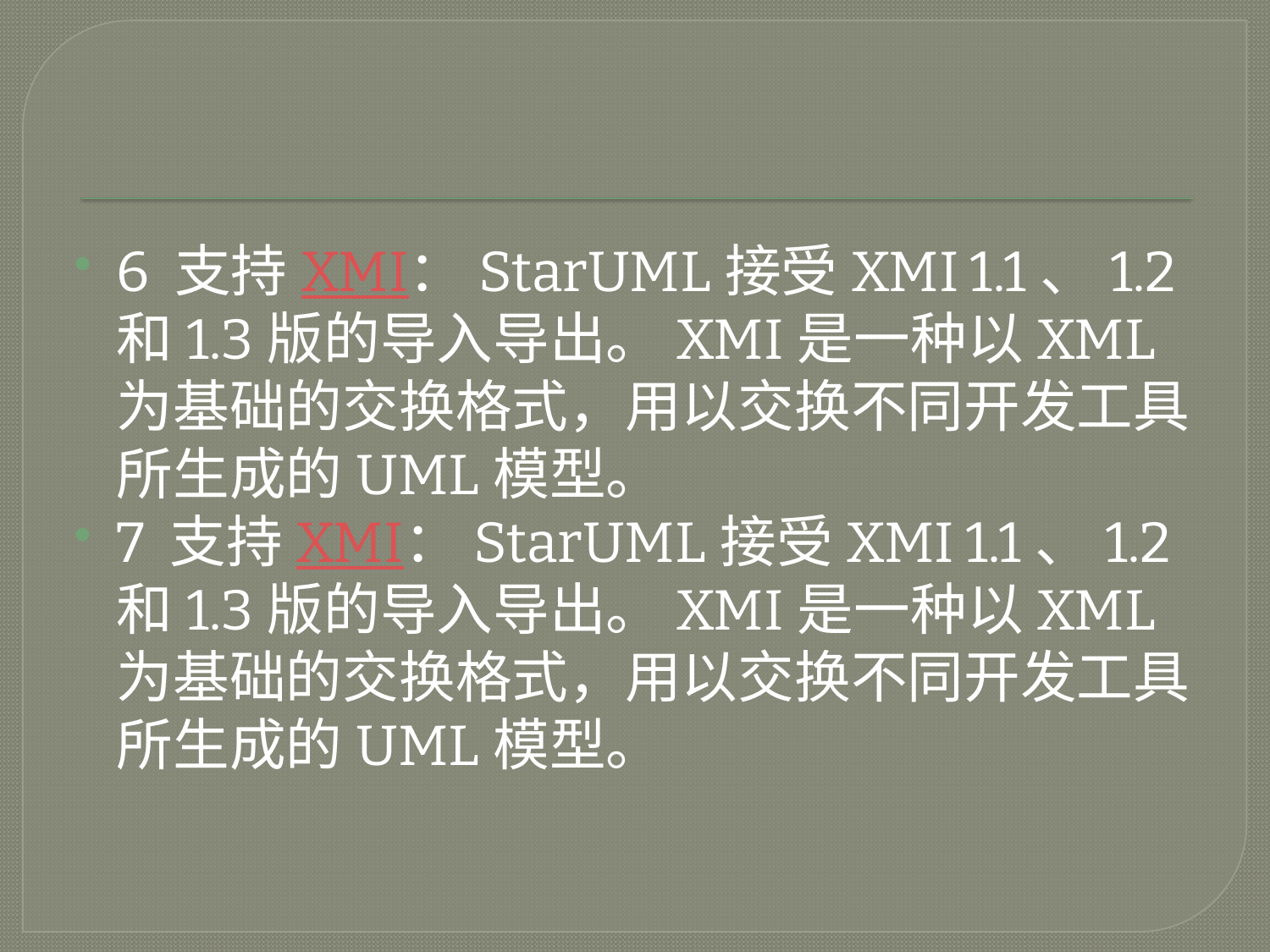

6 支持XMI：StarUML接受XMI 1.1、1.2和1.3版的导入导出。XMI是一种以XML为基础的交换格式，用以交换不同开发工具所生成的UML模型。
7 支持XMI：StarUML接受XMI 1.1、1.2和1.3版的导入导出。XMI是一种以XML为基础的交换格式，用以交换不同开发工具所生成的UML模型。